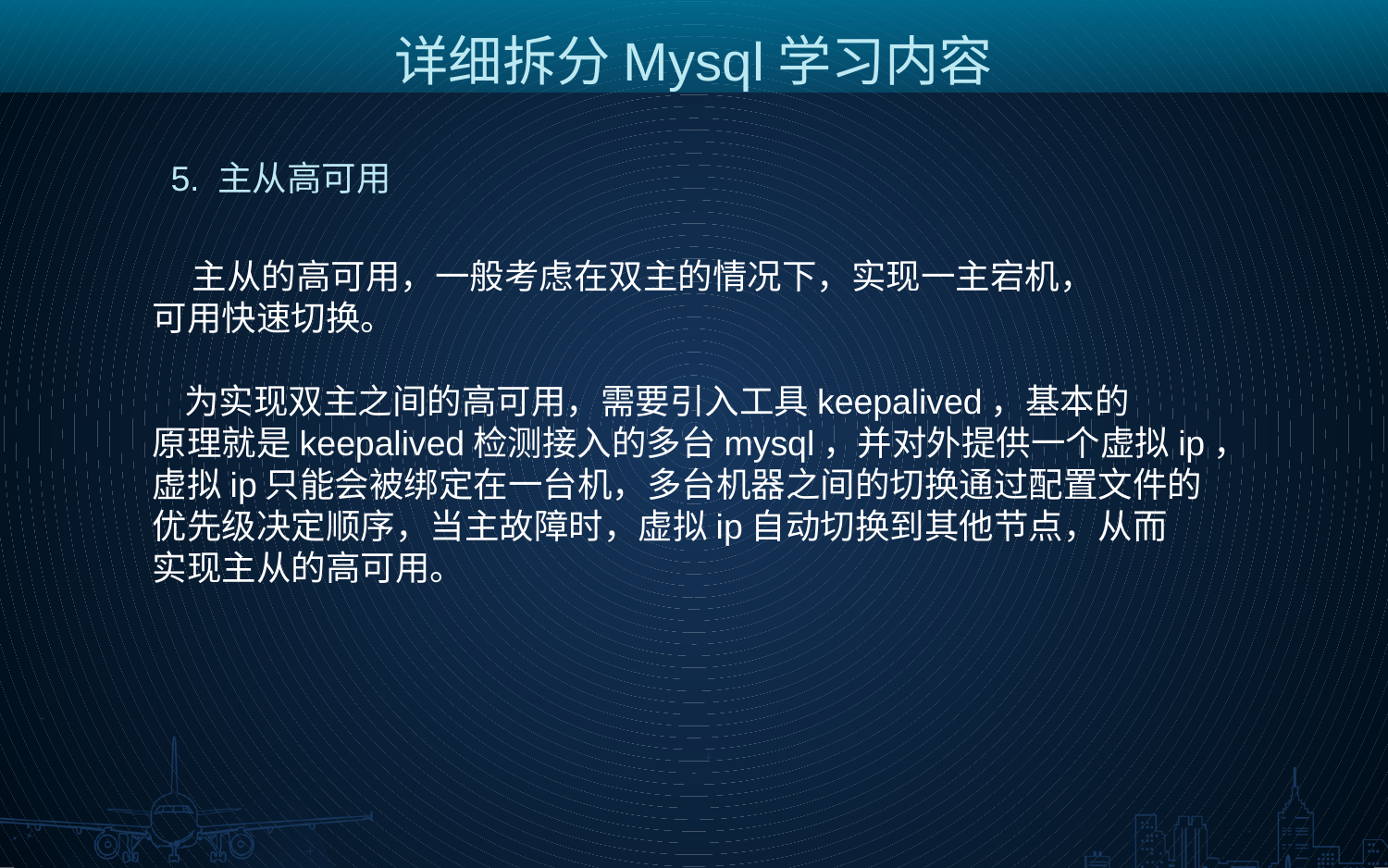

详细拆分Mysql学习内容
5. 主从高可用
    主从的高可用，一般考虑在双主的情况下，实现一主宕机，
可用快速切换。

   为实现双主之间的高可用，需要引入工具keepalived，基本的
原理就是keepalived检测接入的多台mysql，并对外提供一个虚拟ip，
虚拟ip只能会被绑定在一台机，多台机器之间的切换通过配置文件的
优先级决定顺序，当主故障时，虚拟ip自动切换到其他节点，从而
实现主从的高可用。